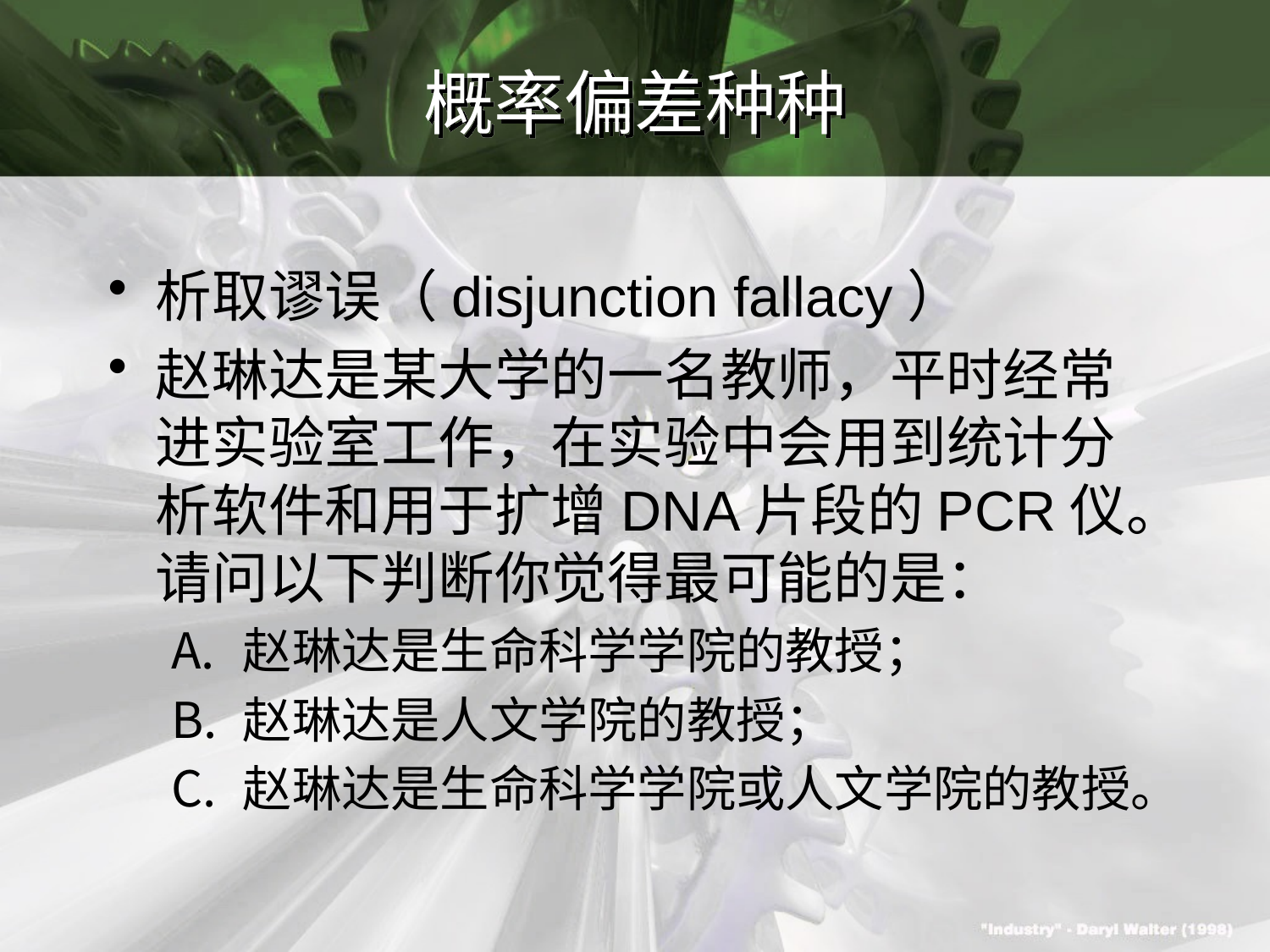

# 概率偏差种种
析取谬误（disjunction fallacy）
赵琳达是某大学的一名教师，平时经常进实验室工作，在实验中会用到统计分析软件和用于扩增DNA片段的PCR仪。请问以下判断你觉得最可能的是：
赵琳达是生命科学学院的教授；
赵琳达是人文学院的教授；
赵琳达是生命科学学院或人文学院的教授。